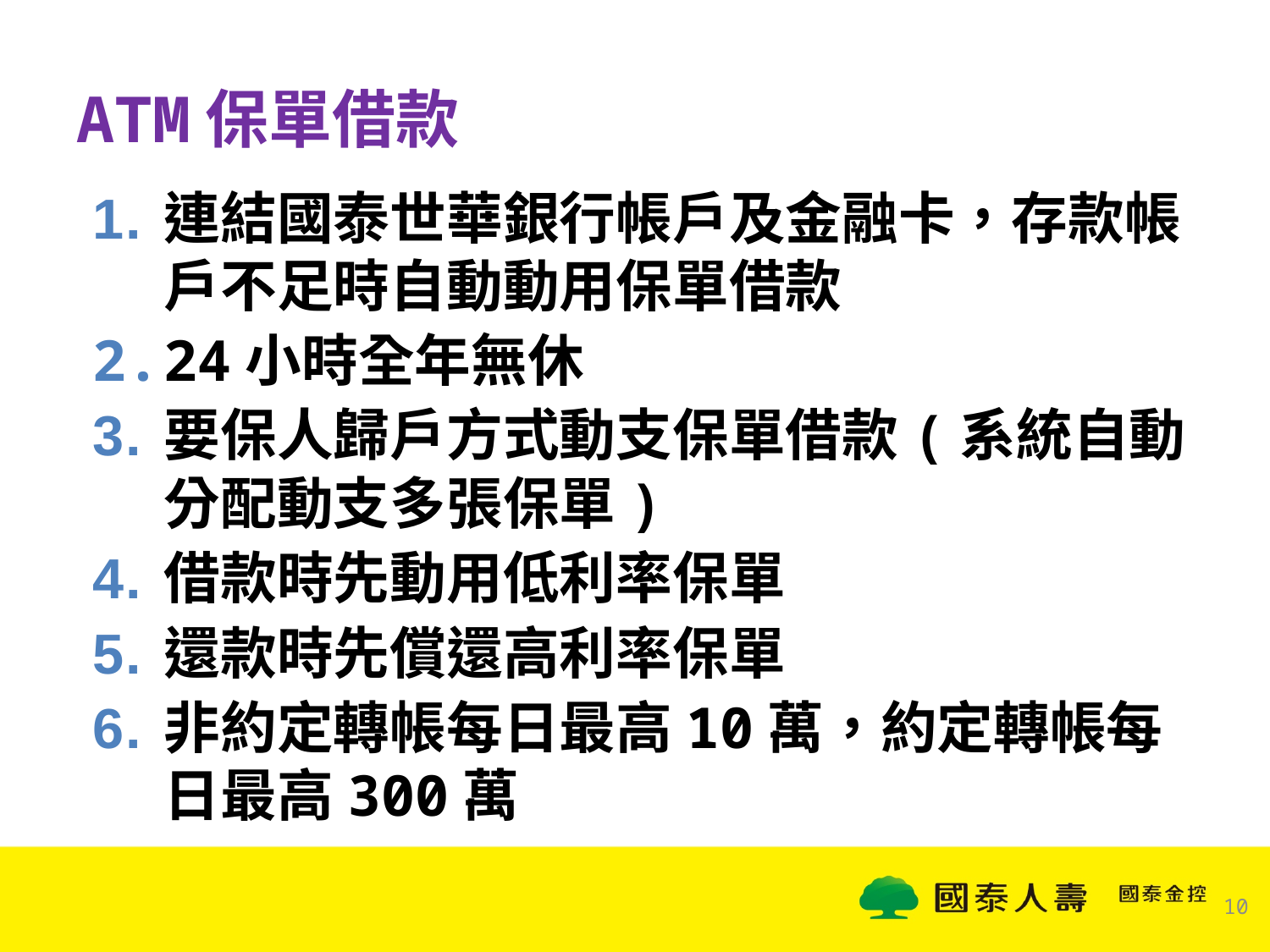

# ATM保單借款
連結國泰世華銀行帳戶及金融卡，存款帳戶不足時自動動用保單借款
24小時全年無休
要保人歸戶方式動支保單借款(系統自動分配動支多張保單)
借款時先動用低利率保單
還款時先償還高利率保單
非約定轉帳每日最高10萬，約定轉帳每日最高300萬

10